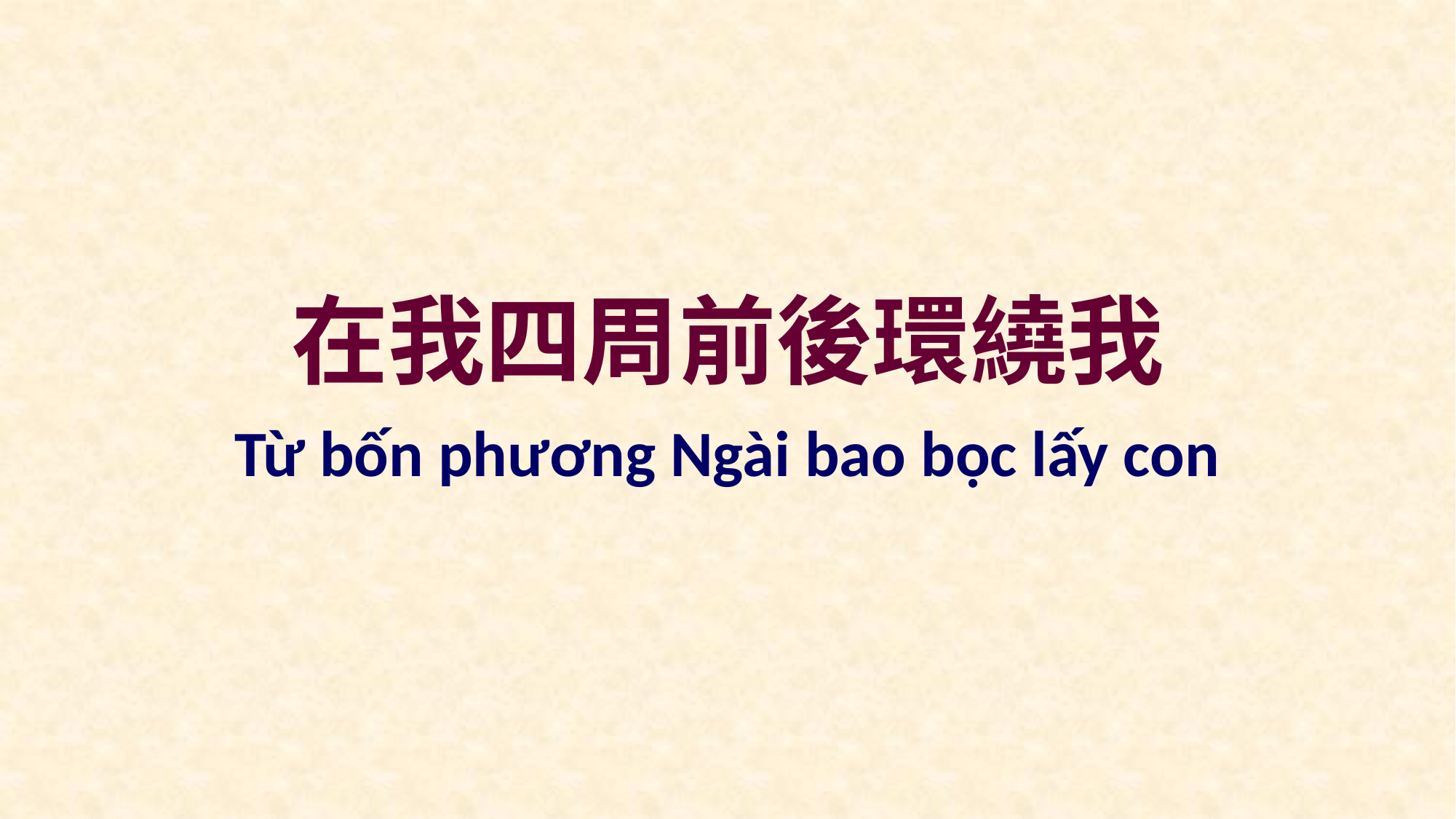

在我四周前後環繞我
Từ bốn phương Ngài bao bọc lấy con